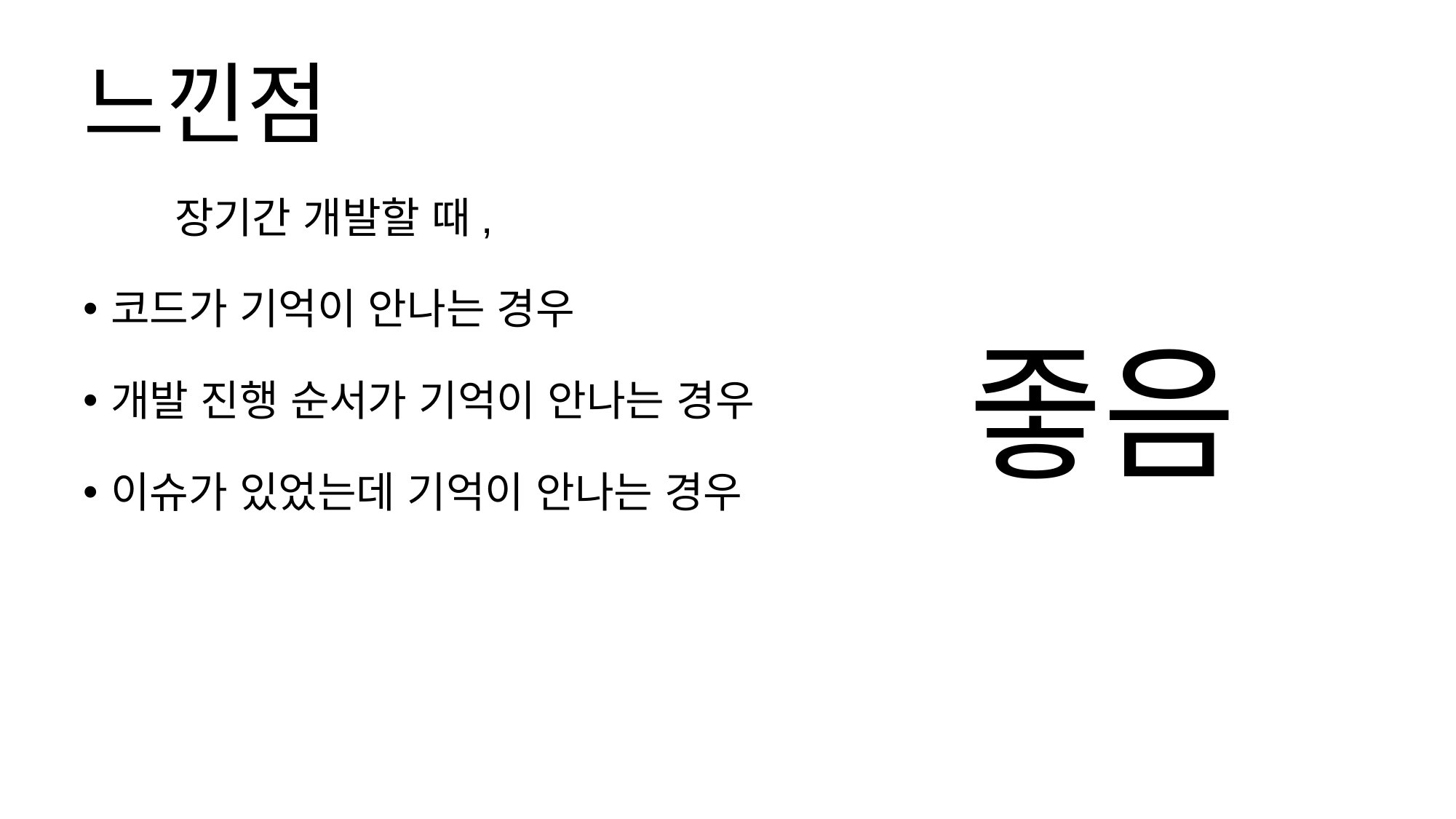

# 느낀점
장기간 개발할 때,

코드가 기억이 안나는 경우

개발 진행 순서가 기억이 안나는 경우

이슈가 있었는데 기억이 안나는 경우

좋음